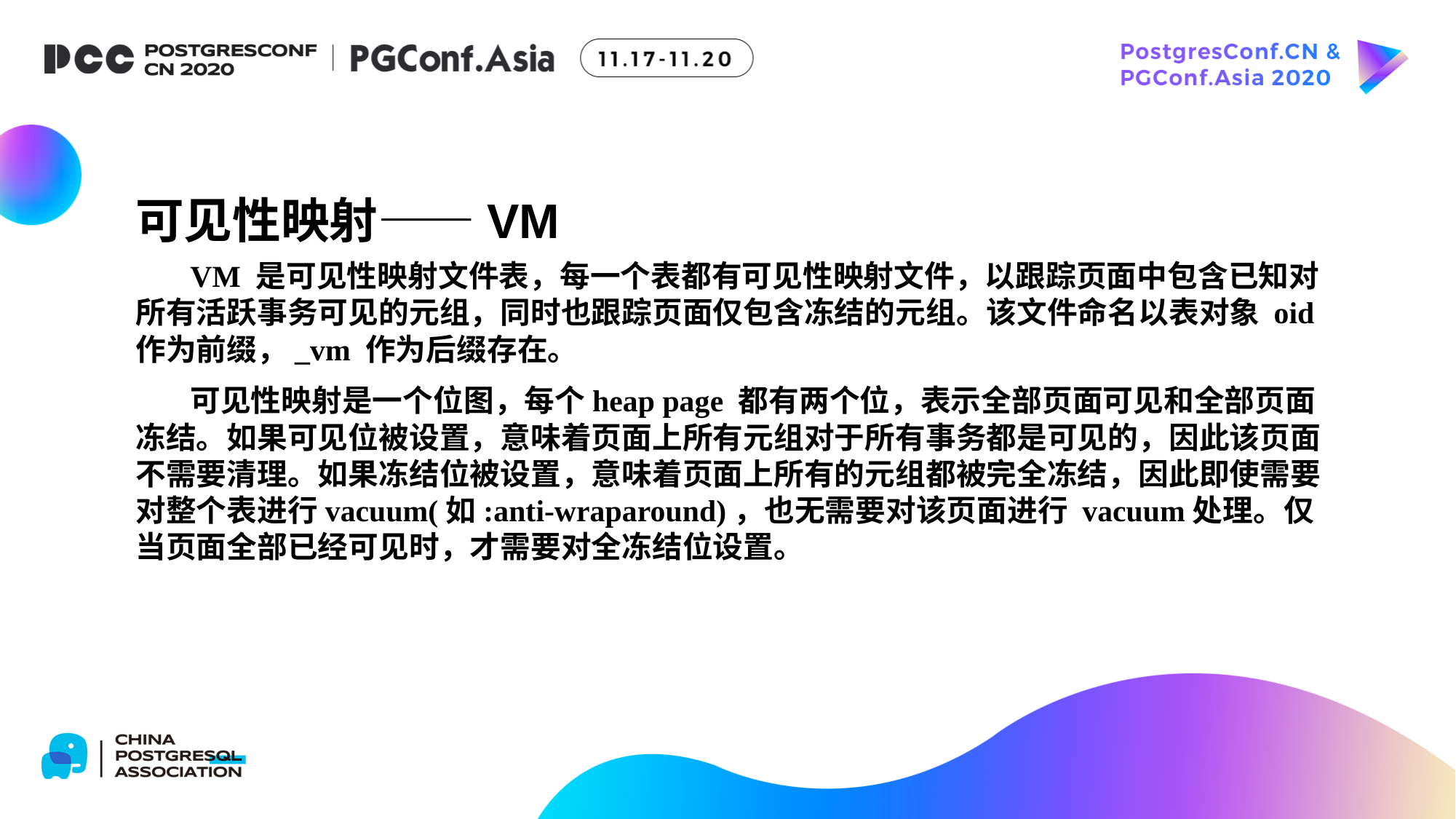

可见性映射——VM
VM 是可见性映射文件表，每一个表都有可见性映射文件，以跟踪页面中包含已知对所有活跃事务可见的元组，同时也跟踪页面仅包含冻结的元组。该文件命名以表对象 oid作为前缀，_vm 作为后缀存在。
可见性映射是一个位图，每个heap page 都有两个位，表示全部页面可见和全部页面冻结。如果可见位被设置，意味着页面上所有元组对于所有事务都是可见的，因此该页面不需要清理。如果冻结位被设置，意味着页面上所有的元组都被完全冻结，因此即使需要对整个表进行vacuum(如:anti-wraparound)，也无需要对该页面进行 vacuum处理。仅当页面全部已经可见时，才需要对全冻结位设置。